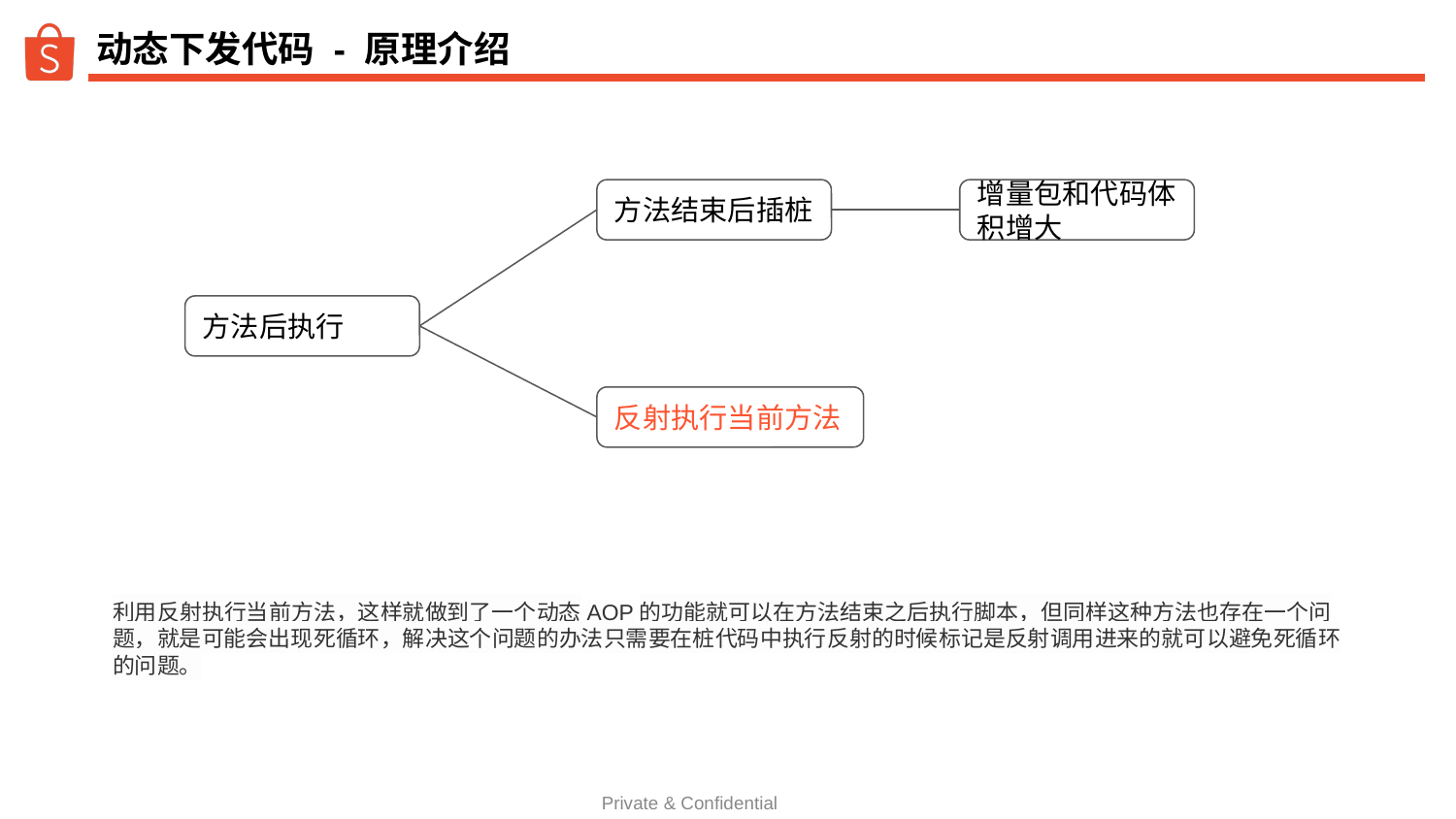

# 动态下发代码 - 原理介绍
方法结束后插桩
增量包和代码体积增大
方法后执行
反射执行当前方法
利用反射执行当前方法，这样就做到了一个动态AOP的功能就可以在方法结束之后执行脚本，但同样这种方法也存在一个问题，就是可能会出现死循环，解决这个问题的办法只需要在桩代码中执行反射的时候标记是反射调用进来的就可以避免死循环的问题。
Private & Confidential